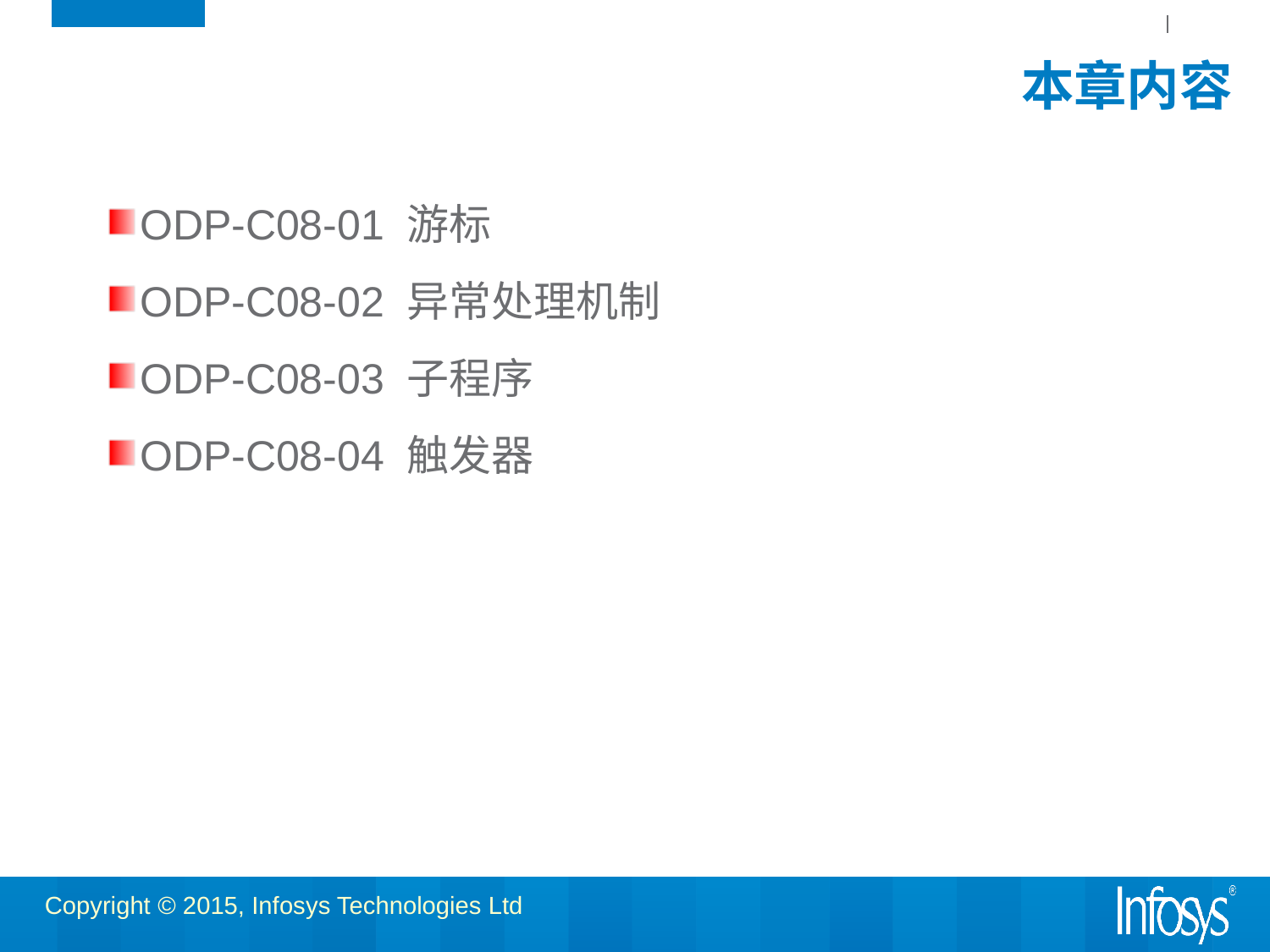

# 本章内容
ODP-C08-01 游标
ODP-C08-02 异常处理机制
ODP-C08-03 子程序
ODP-C08-04 触发器